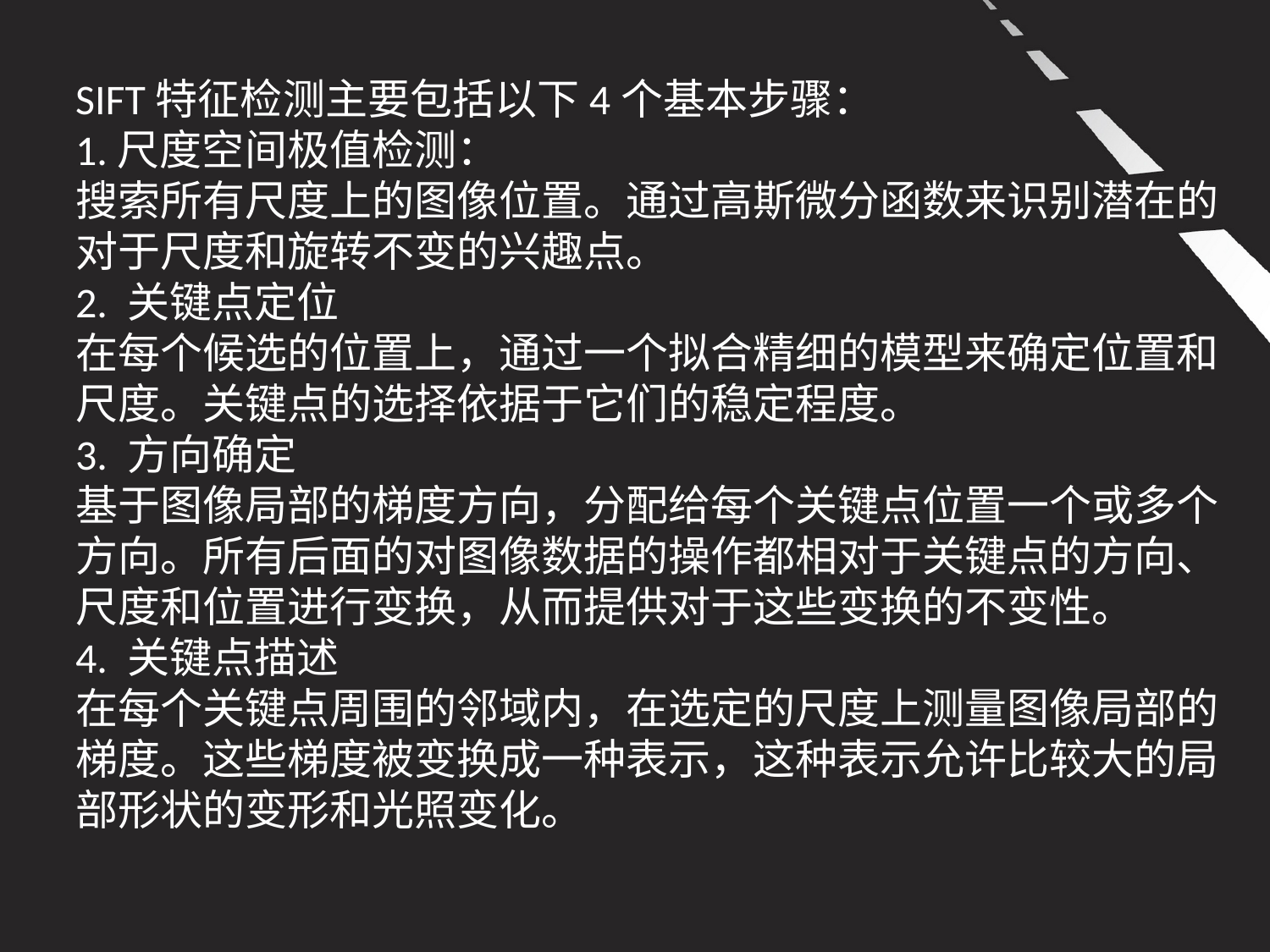

SIFT特征检测主要包括以下4个基本步骤：
1.尺度空间极值检测：
搜索所有尺度上的图像位置。通过高斯微分函数来识别潜在的对于尺度和旋转不变的兴趣点。
2. 关键点定位
在每个候选的位置上，通过一个拟合精细的模型来确定位置和尺度。关键点的选择依据于它们的稳定程度。
3. 方向确定
基于图像局部的梯度方向，分配给每个关键点位置一个或多个方向。所有后面的对图像数据的操作都相对于关键点的方向、尺度和位置进行变换，从而提供对于这些变换的不变性。
4. 关键点描述
在每个关键点周围的邻域内，在选定的尺度上测量图像局部的梯度。这些梯度被变换成一种表示，这种表示允许比较大的局部形状的变形和光照变化。